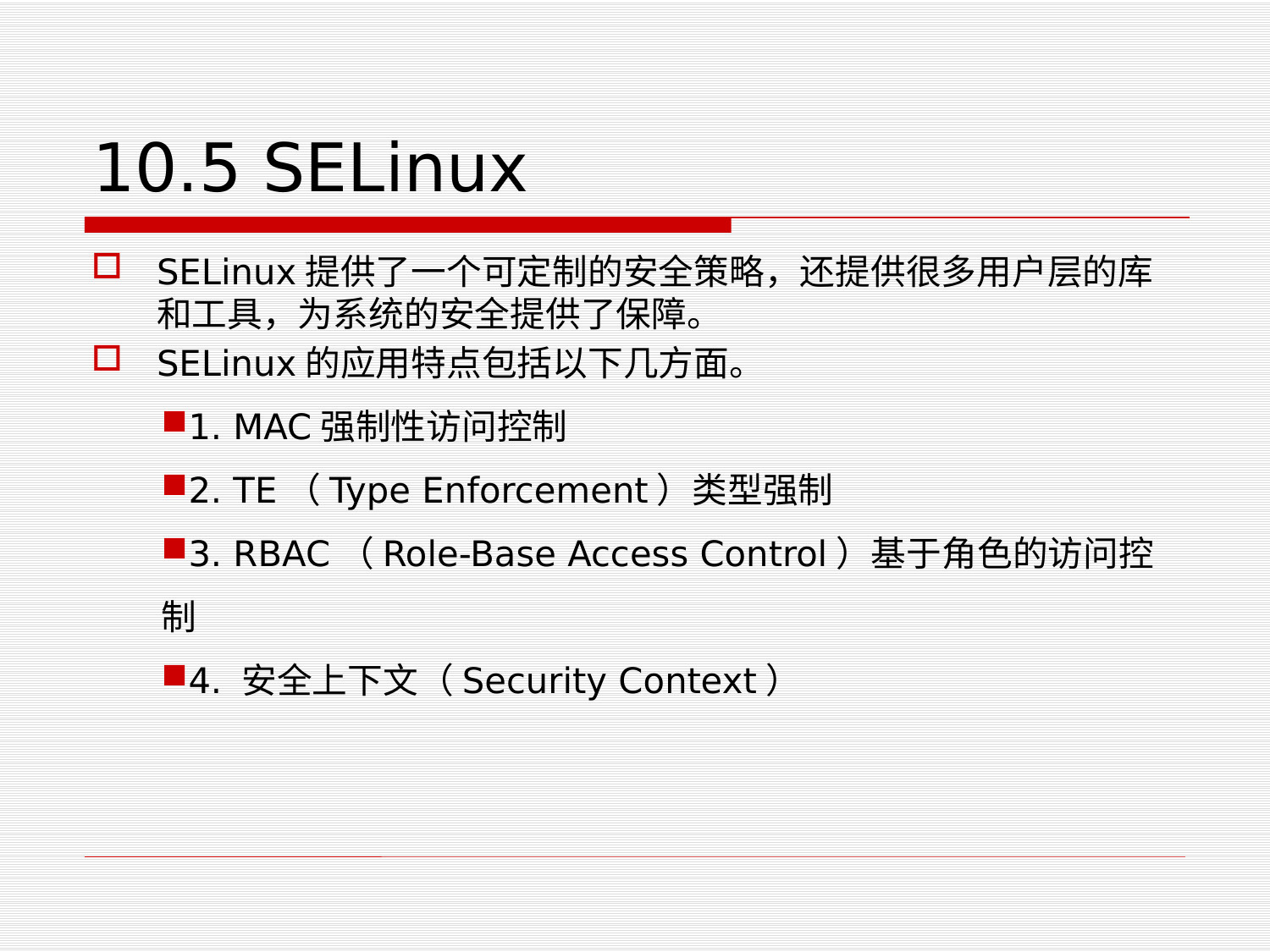

# 10.5 SELinux
SELinux提供了一个可定制的安全策略，还提供很多用户层的库和工具，为系统的安全提供了保障。
SELinux的应用特点包括以下几方面。
1. MAC强制性访问控制
2. TE（Type Enforcement）类型强制
3. RBAC（Role-Base Access Control）基于角色的访问控制
4. 安全上下文（Security Context）